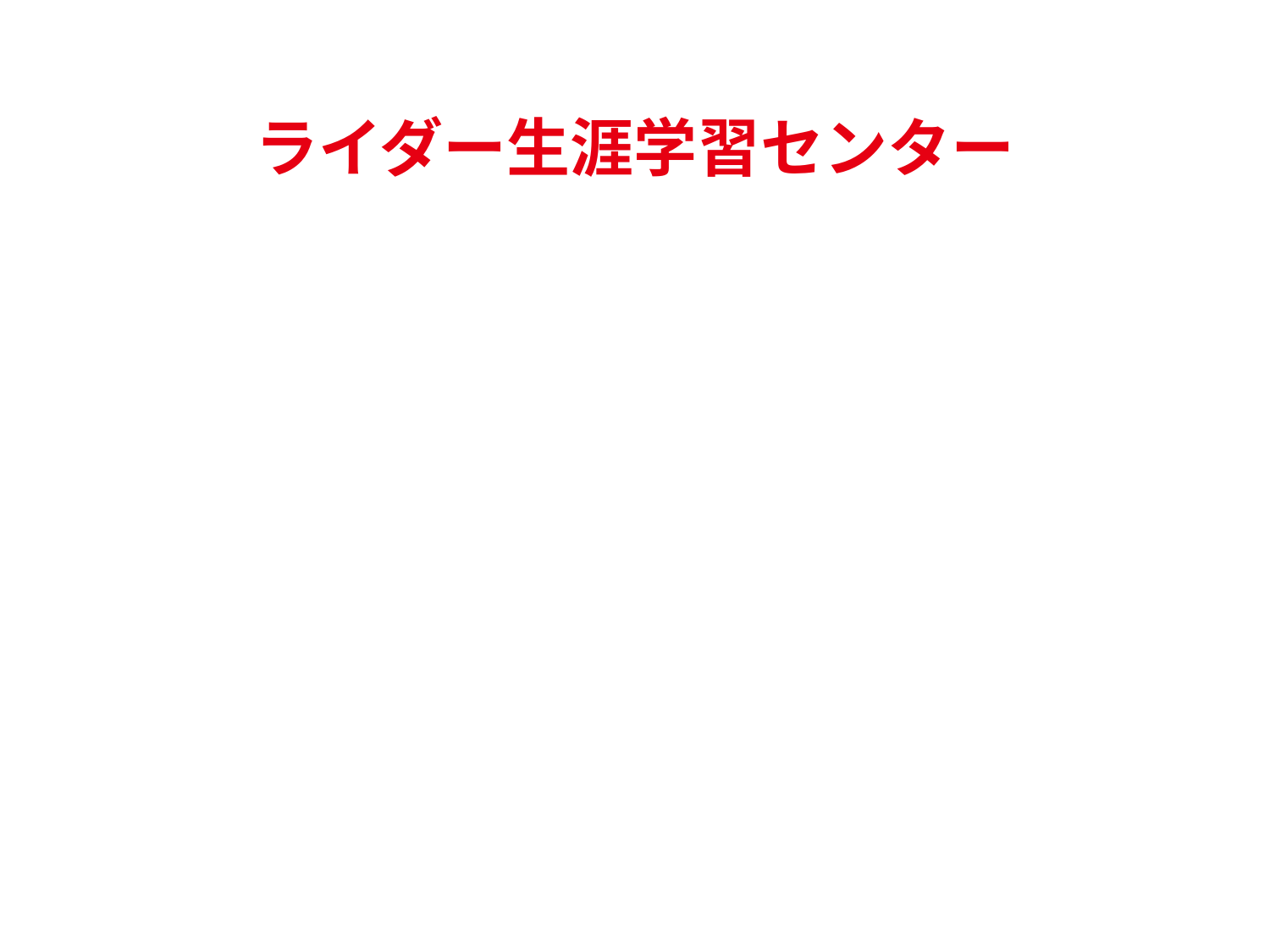

ライダー生涯学習センター

整備学（メカニズム）・安全学（心理）・自然学（環境）・人生学（哲学）
バイクを通じて学び続ける仕組み